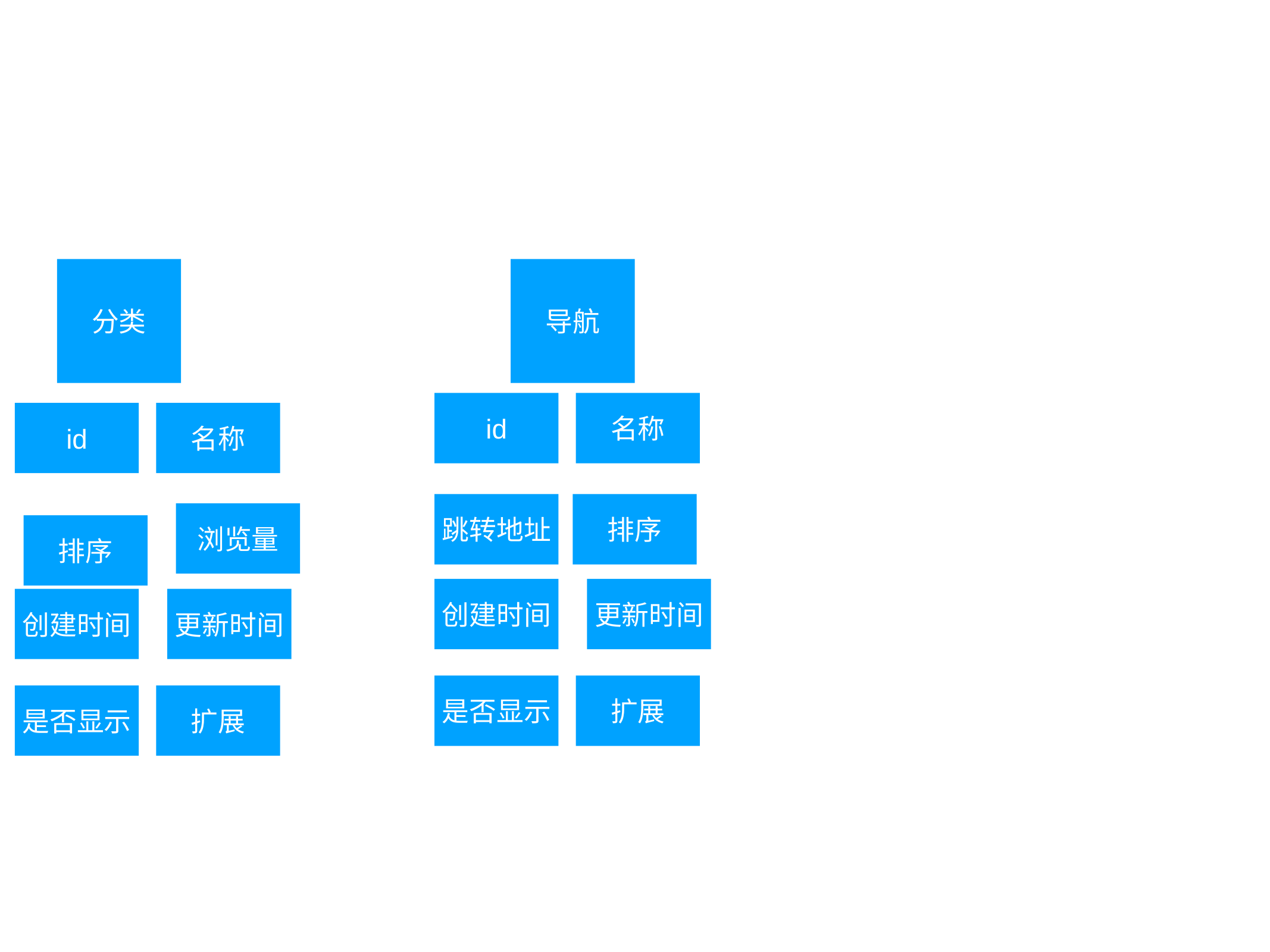

分类
导航
id
名称
id
名称
跳转地址
排序
浏览量
排序
创建时间
更新时间
创建时间
更新时间
是否显示
扩展
是否显示
扩展